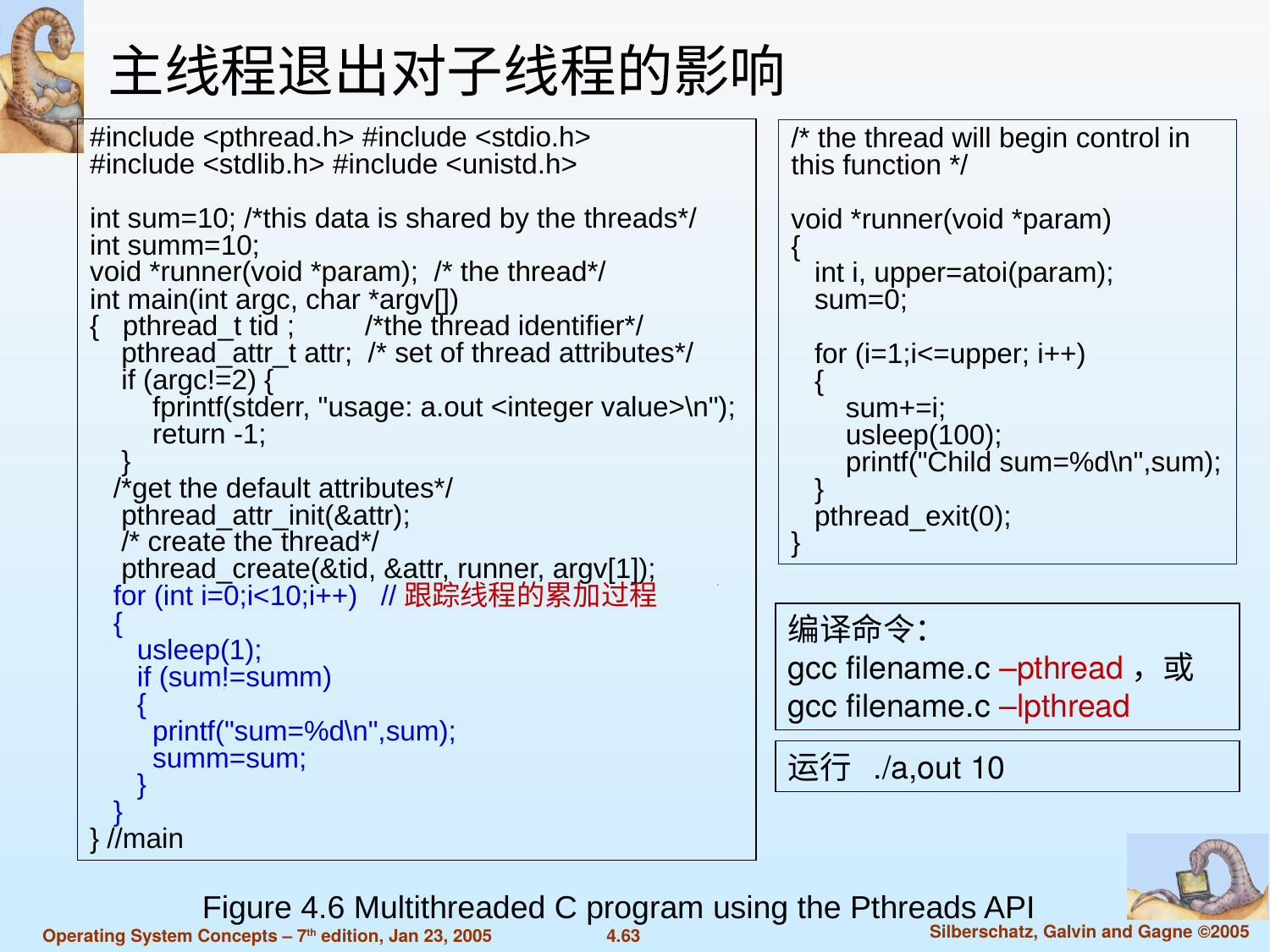

主线程退出对子线程的影响
#include <pthread.h> #include <stdio.h>
#include <stdlib.h> #include <unistd.h>

int sum=10; /*this data is shared by the threads*/
int summ=10;
void *runner(void *param);  /* the thread*/
int main(int argc, char *argv[])
{   pthread_t tid ;         /*the thread identifier*/
    pthread_attr_t attr;  /* set of thread attributes*/
    if (argc!=2) {
        fprintf(stderr, "usage: a.out <integer value>\n");
        return -1;
    }
   /*get the default attributes*/
    pthread_attr_init(&attr);
    /* create the thread*/
    pthread_create(&tid, &attr, runner, argv[1]);
   for (int i=0;i<10;i++)   //跟踪线程的累加过程
   {
      usleep(1);
      if (sum!=summ)
      {
        printf("sum=%d\n",sum);
        summ=sum;
      }
   }
} //main
/* the thread will begin control in this function */

void *runner(void *param)
{
   int i, upper=atoi(param);
   sum=0;

   for (i=1;i<=upper; i++)
   {
       sum+=i;
       usleep(100);
       printf("Child sum=%d\n",sum);
   }
   pthread_exit(0);
}
编译命令：
gcc filename.c –pthread，或
gcc filename.c –lpthread
运行  ./a,out 10
Figure 4.6 Multithreaded C program using the Pthreads API